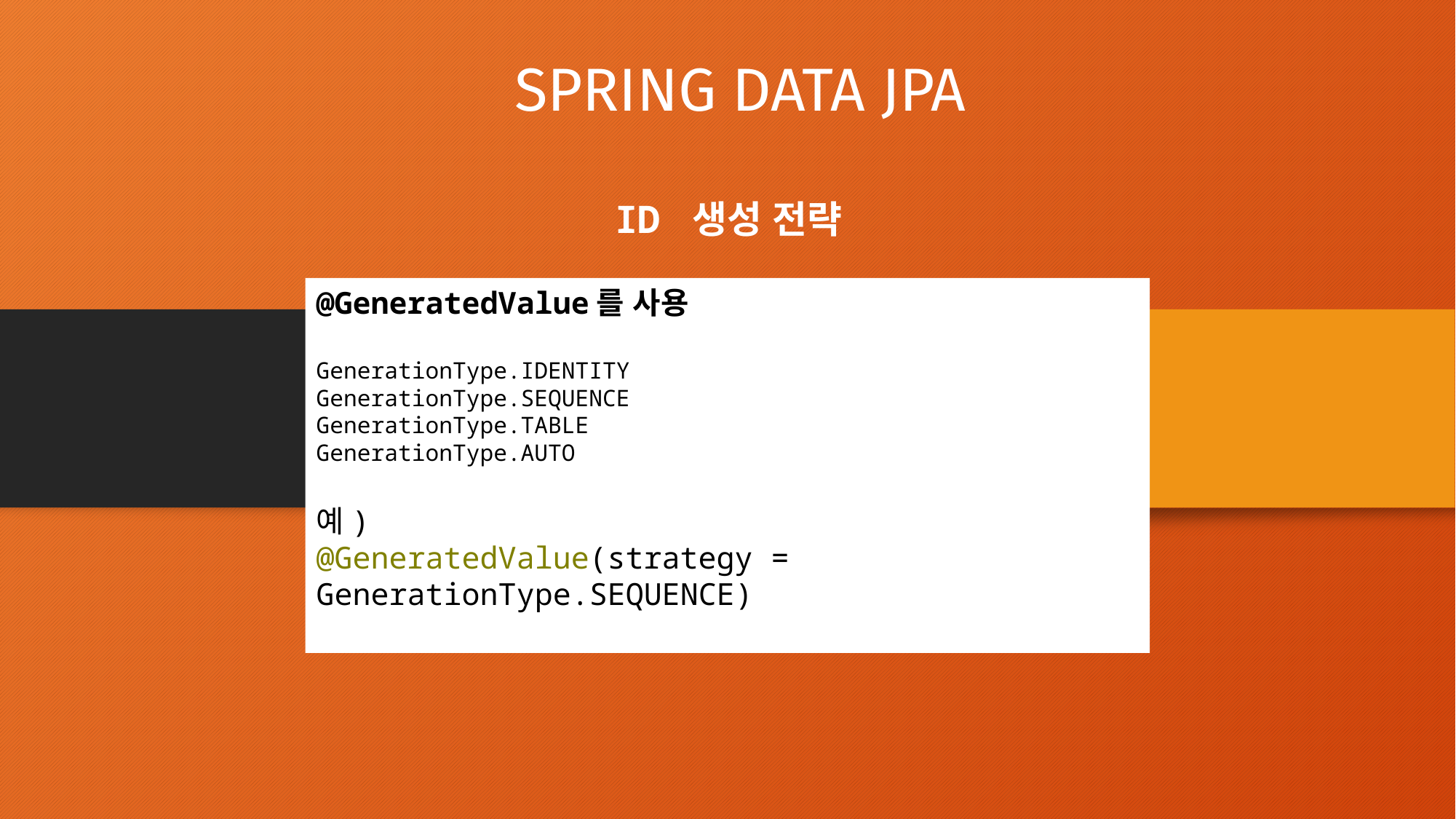

SPRING DATA JPA
ID 생성 전략
@GeneratedValue를 사용

GenerationType.IDENTITY
GenerationType.SEQUENCE
GenerationType.TABLE
GenerationType.AUTO

예)
@GeneratedValue(strategy = GenerationType.SEQUENCE)